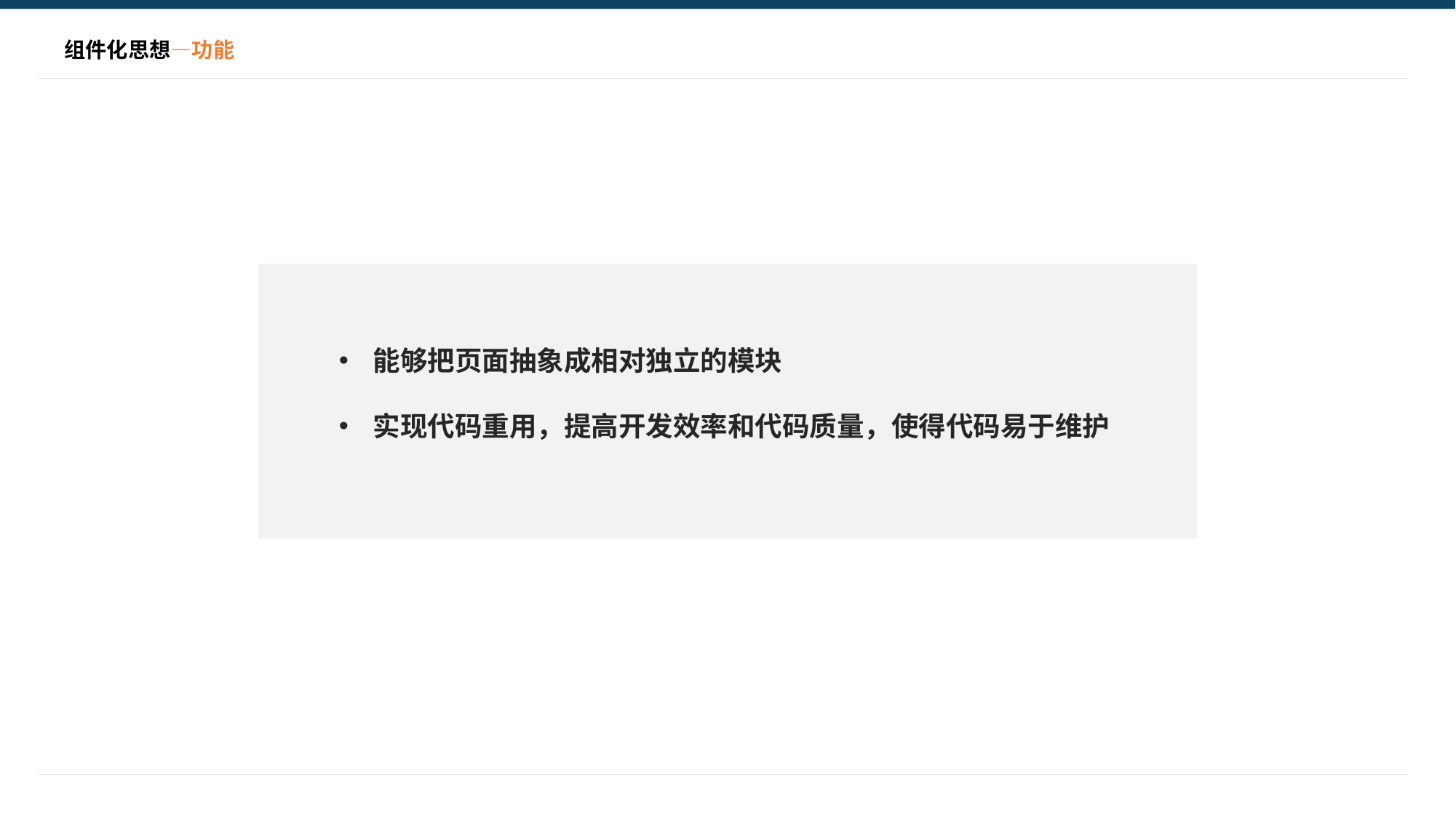

# 组件化思想—功能

能够把页面抽象成相对独立的模块
实现代码重用，提高开发效率和代码质量，使得代码易于维护